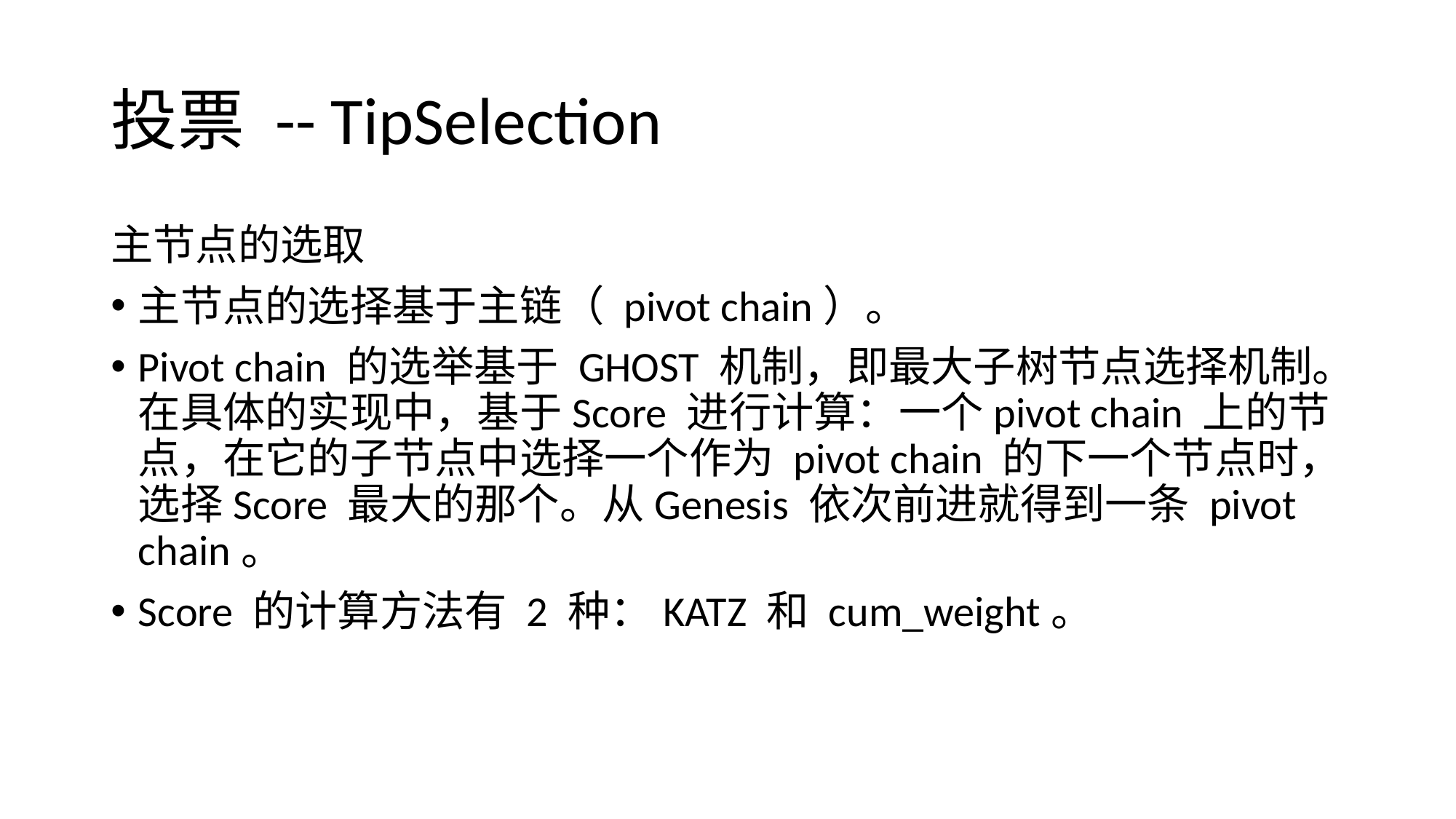

# 投票 -- TipSelection
主节点的选取
主节点的选择基于主链（ pivot chain）。
Pivot chain 的选举基于 GHOST 机制，即最大子树节点选择机制。在具体的实现中，基于Score 进行计算：一个pivot chain 上的节点，在它的子节点中选择一个作为 pivot chain 的下一个节点时，选择Score 最大的那个。从Genesis 依次前进就得到一条 pivot chain。
Score 的计算方法有 2 种：KATZ 和 cum_weight。